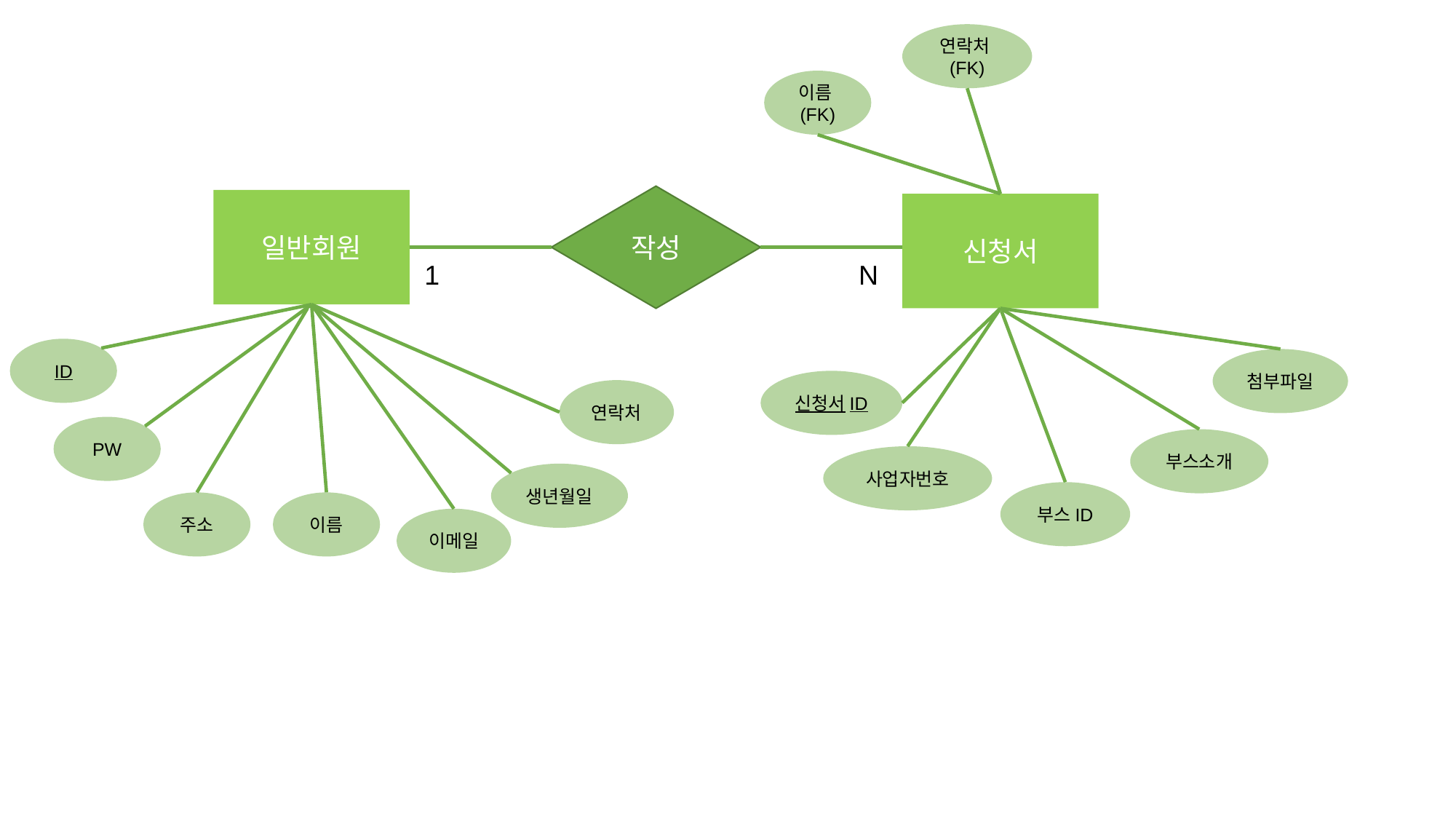

연락처(FK)
이름(FK)
신청서
첨부파일
신청서ID
부스소개
사업자번호
부스ID
작성
일반회원
1
N
ID
연락처
PW
생년월일
주소
이름
이메일